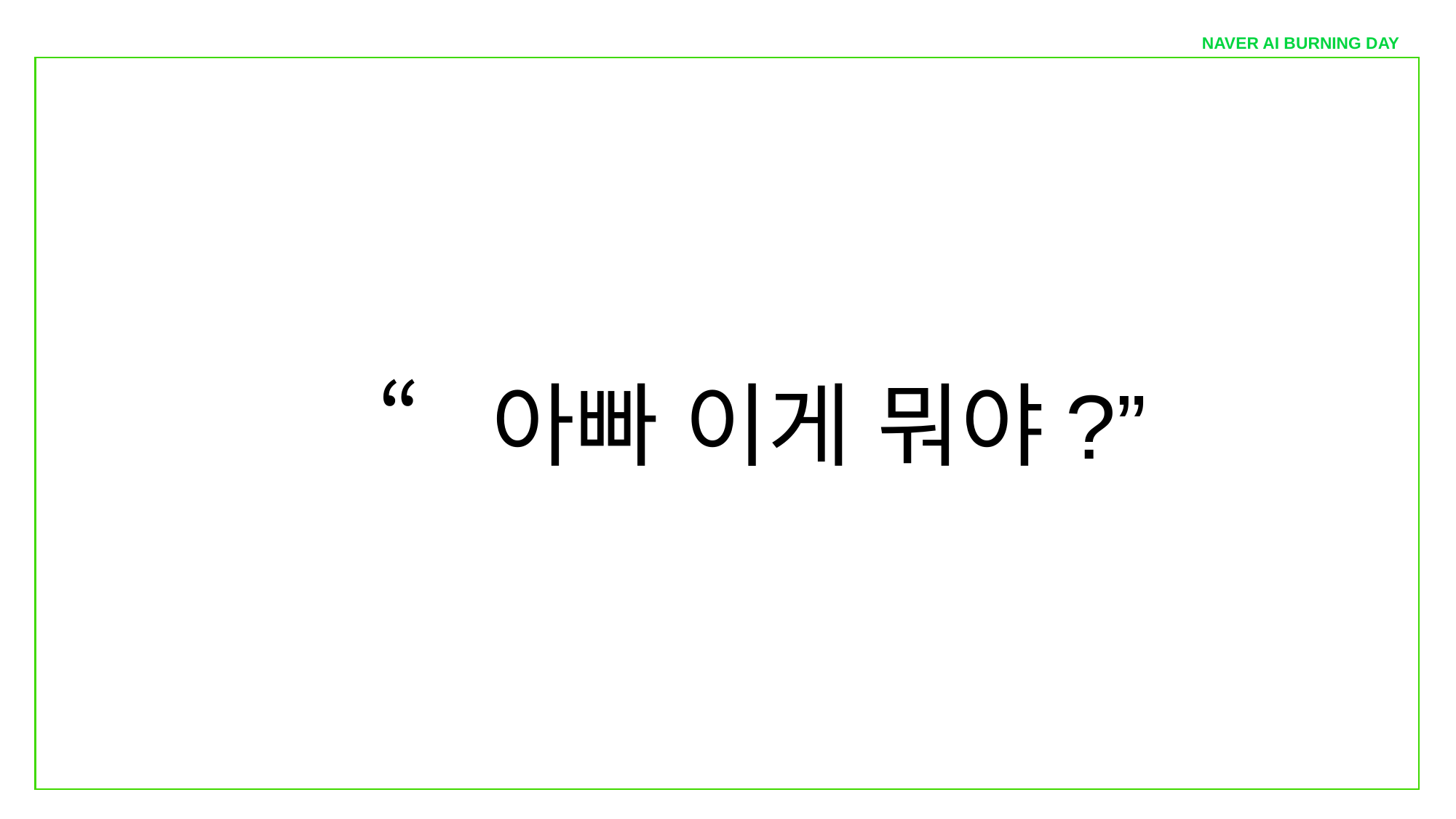

NAVER AI BURNING DAY

“아빠 이게 뭐야?”